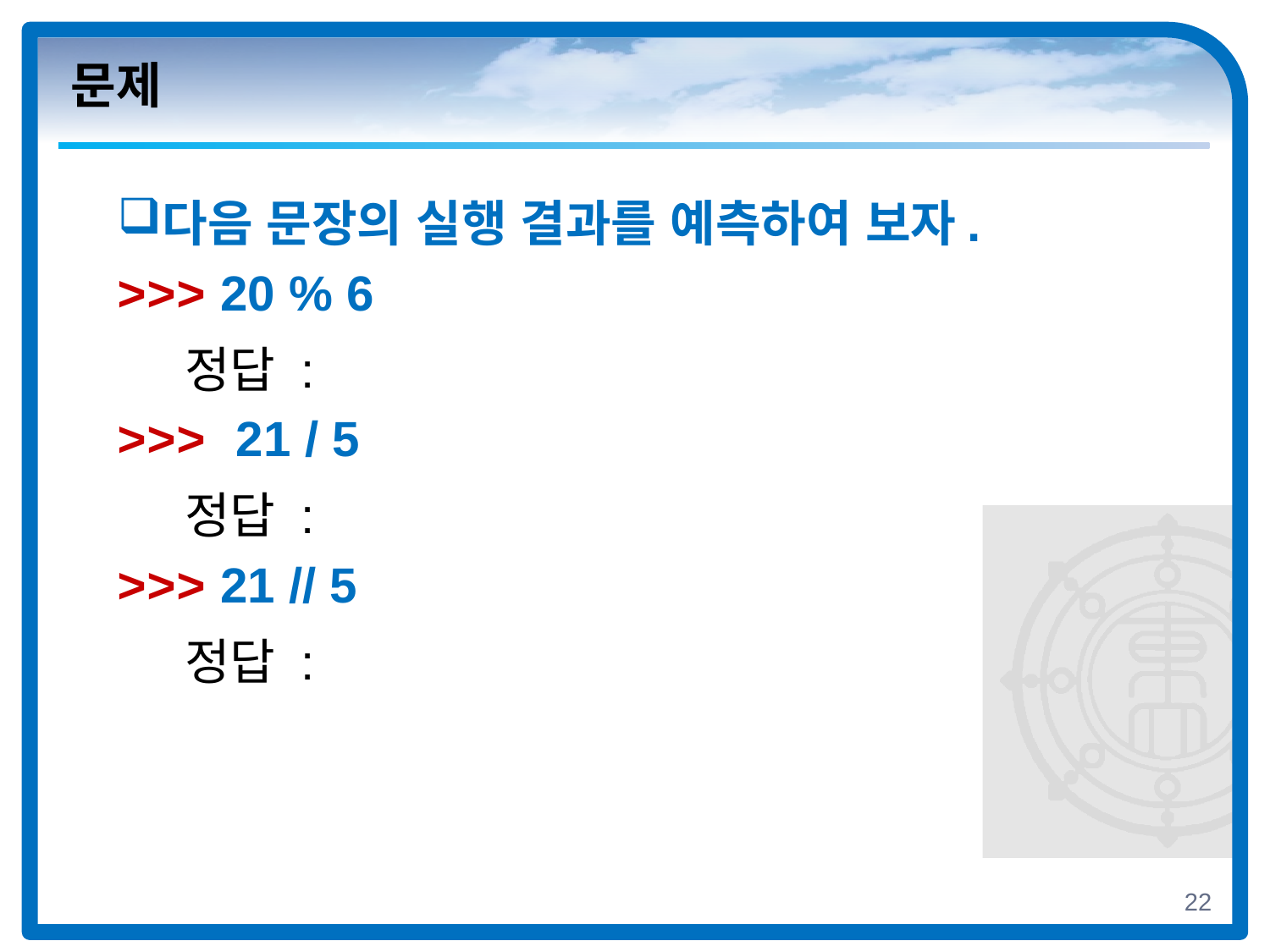

# 문제
다음 문장의 실행 결과를 예측하여 보자.
>>> 20 % 6
정답 :
>>> 21 / 5
정답 :
>>> 21 // 5
정답 :

22